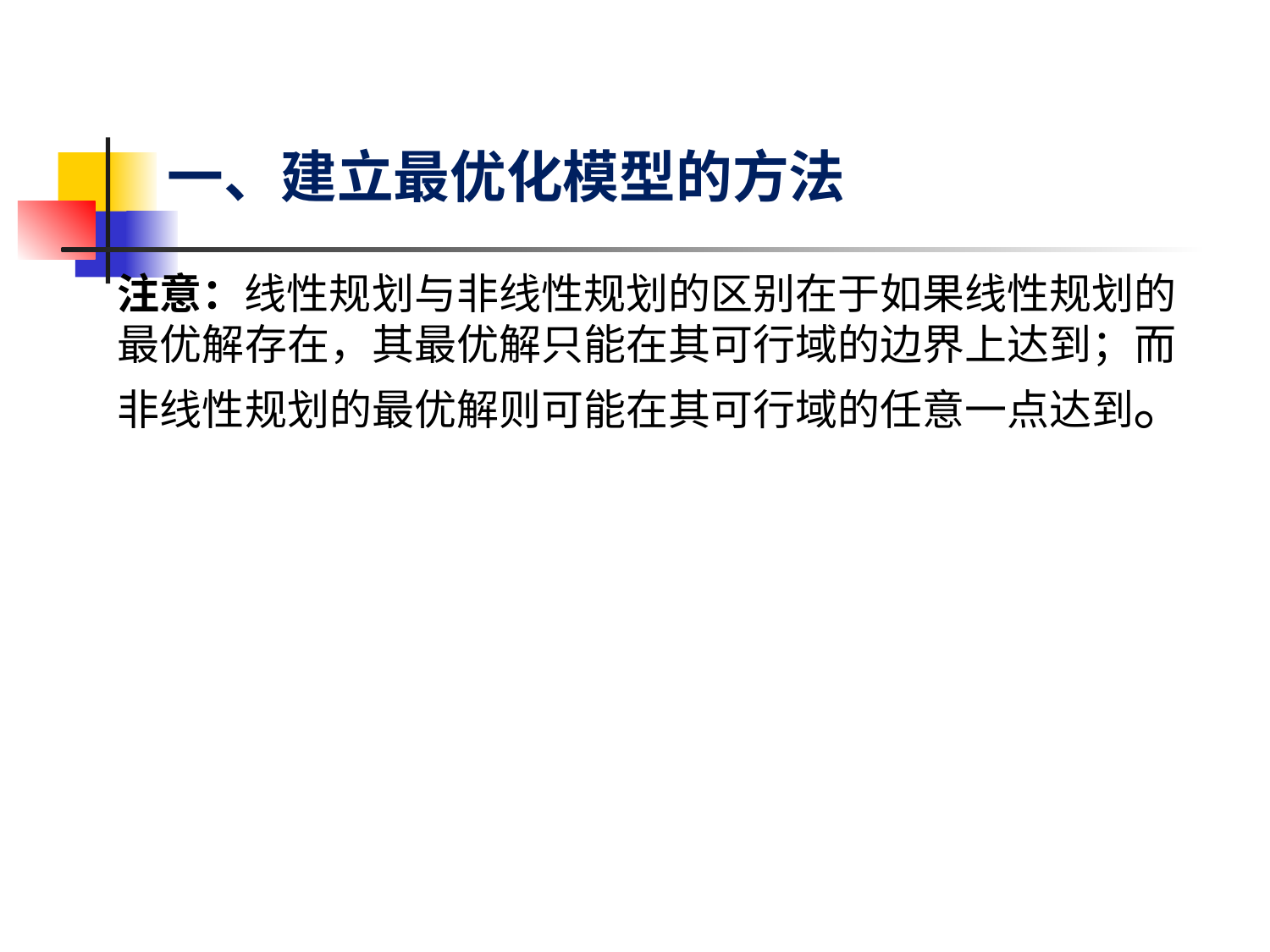

# 一、建立最优化模型的方法
注意：线性规划与非线性规划的区别在于如果线性规划的最优解存在，其最优解只能在其可行域的边界上达到；而非线性规划的最优解则可能在其可行域的任意一点达到。